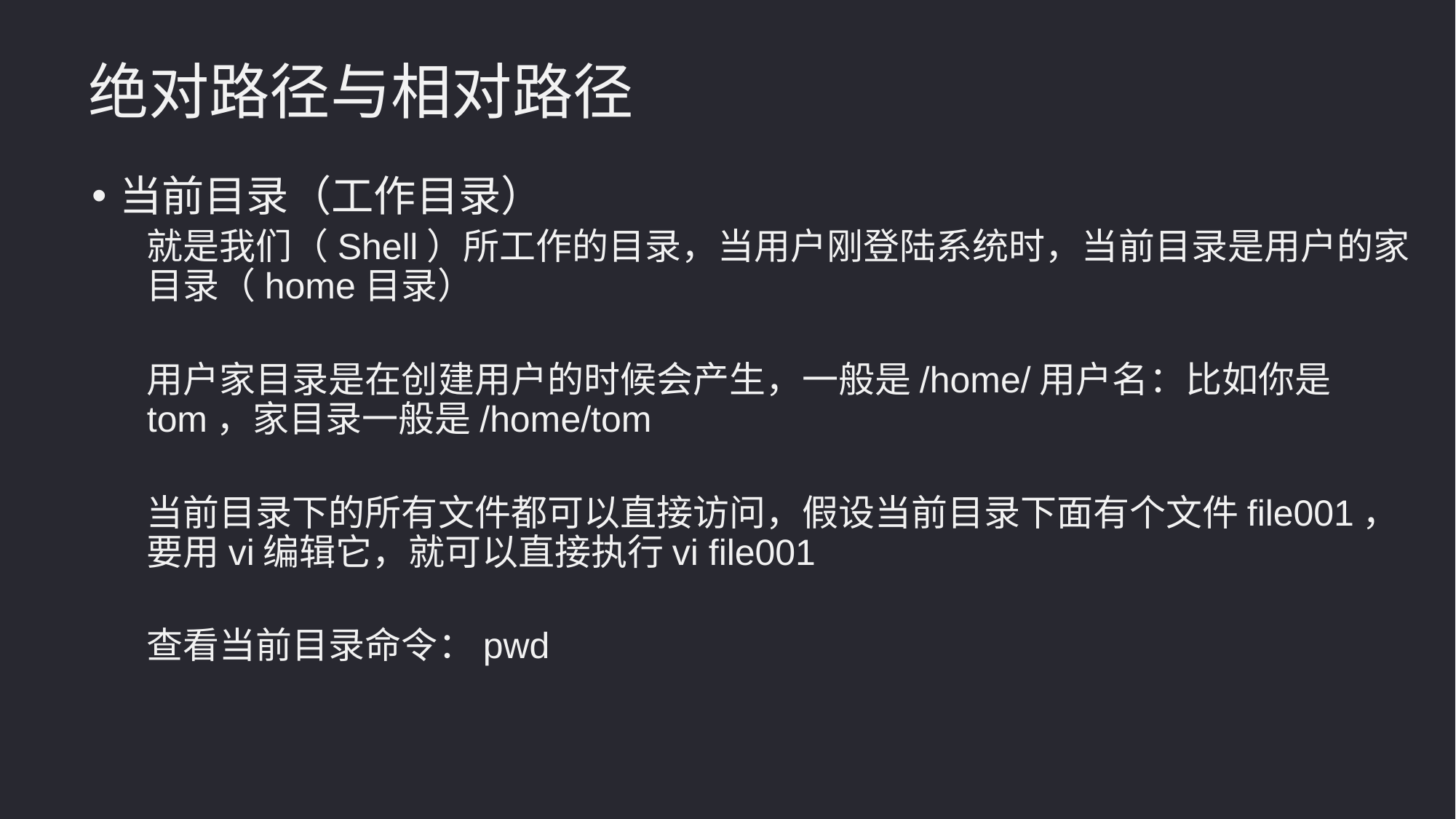

绝对路径与相对路径
当前目录（工作目录）
就是我们（Shell）所工作的目录，当用户刚登陆系统时，当前目录是用户的家目录（home目录）

用户家目录是在创建用户的时候会产生，一般是/home/用户名：比如你是tom，家目录一般是/home/tom

当前目录下的所有文件都可以直接访问，假设当前目录下面有个文件file001，要用vi编辑它，就可以直接执行vi file001

查看当前目录命令：pwd